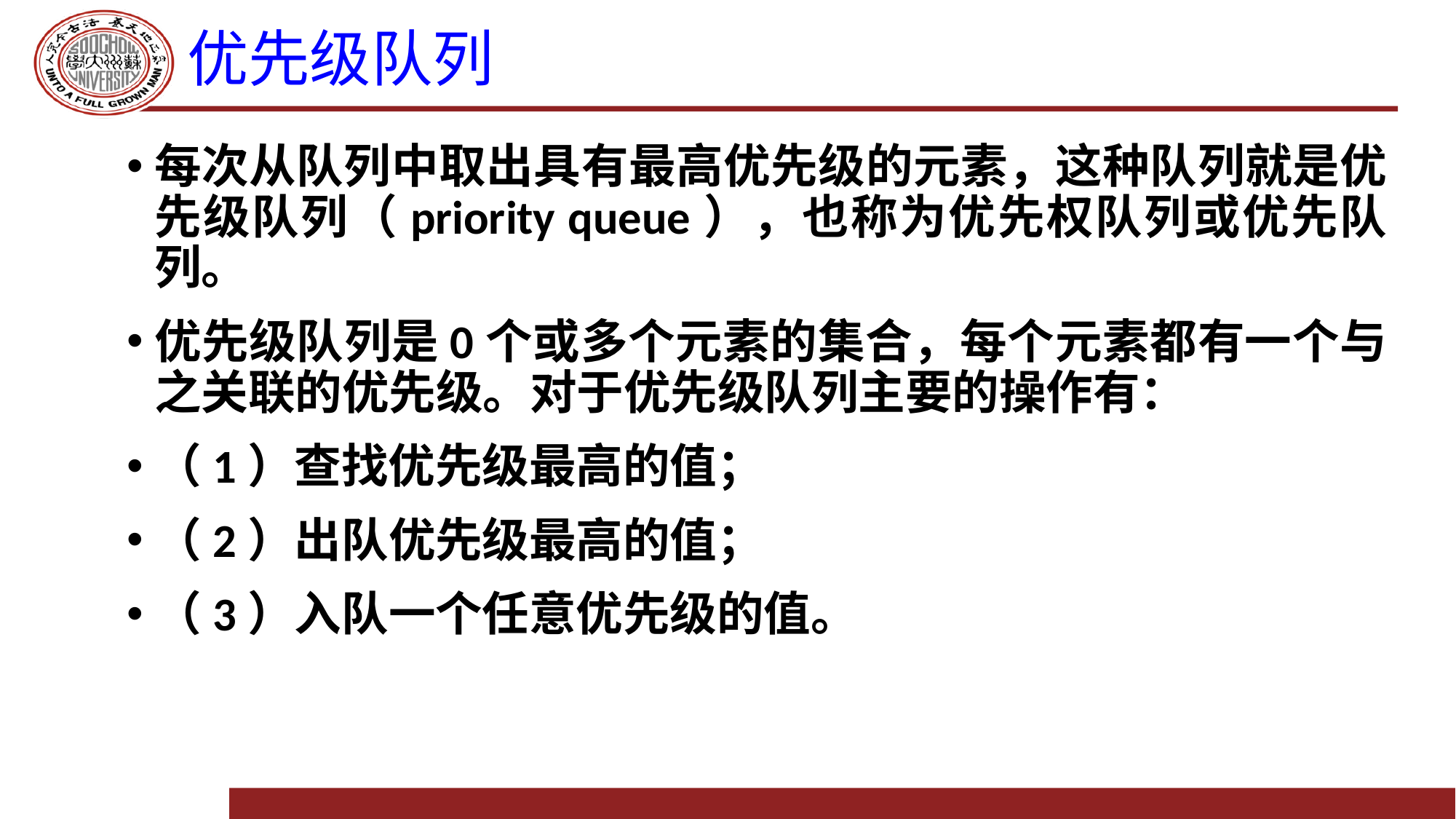

# 优先级队列
每次从队列中取出具有最高优先级的元素，这种队列就是优先级队列（priority queue），也称为优先权队列或优先队列。
优先级队列是0个或多个元素的集合，每个元素都有一个与之关联的优先级。对于优先级队列主要的操作有：
（1）查找优先级最高的值；
（2）出队优先级最高的值；
（3）入队一个任意优先级的值。